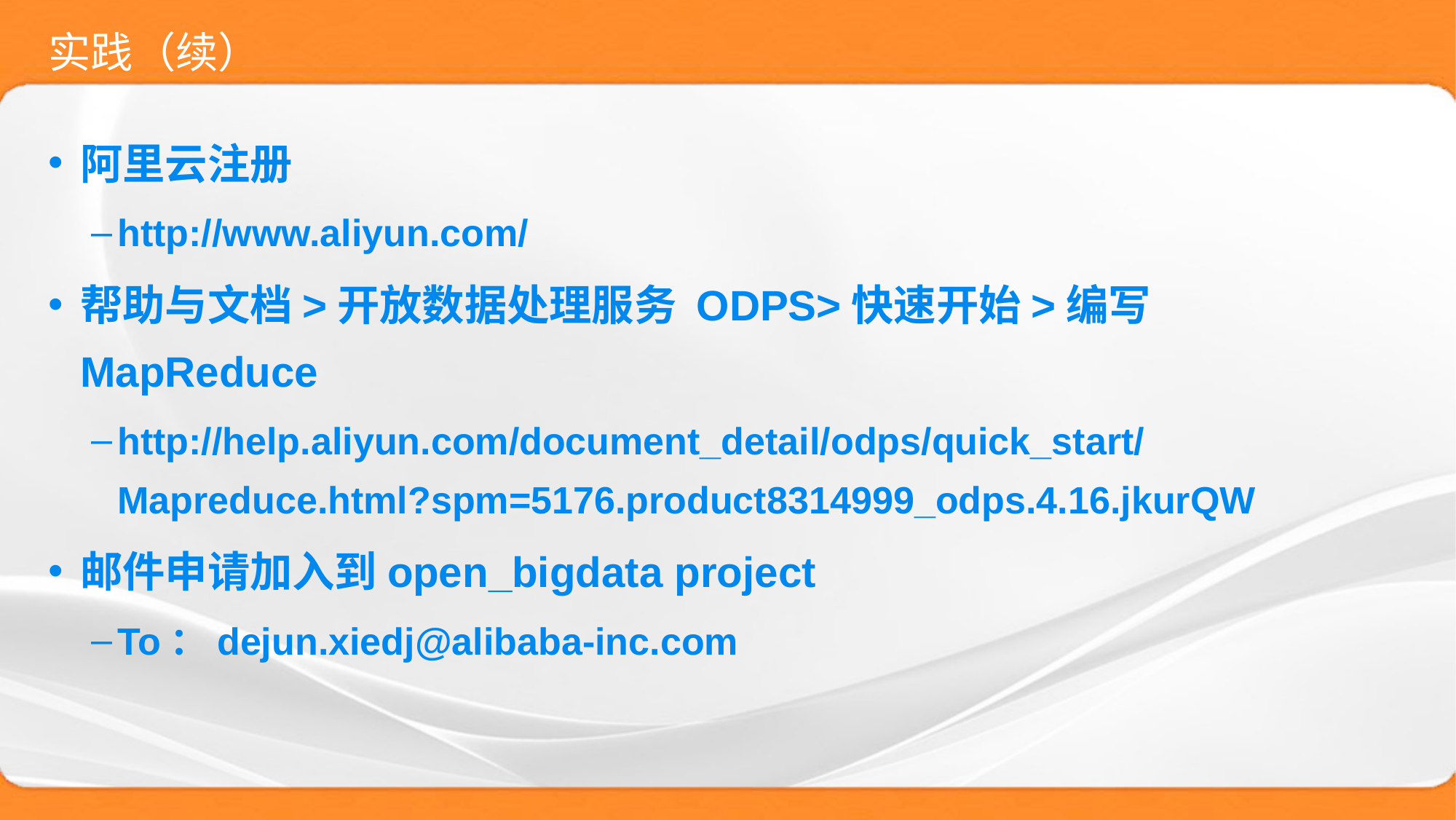

# 实践（续）
阿里云注册
http://www.aliyun.com/
帮助与文档>开放数据处理服务 ODPS>快速开始>编写MapReduce
http://help.aliyun.com/document_detail/odps/quick_start/Mapreduce.html?spm=5176.product8314999_odps.4.16.jkurQW
邮件申请加入到open_bigdata project
To：dejun.xiedj@alibaba-inc.com